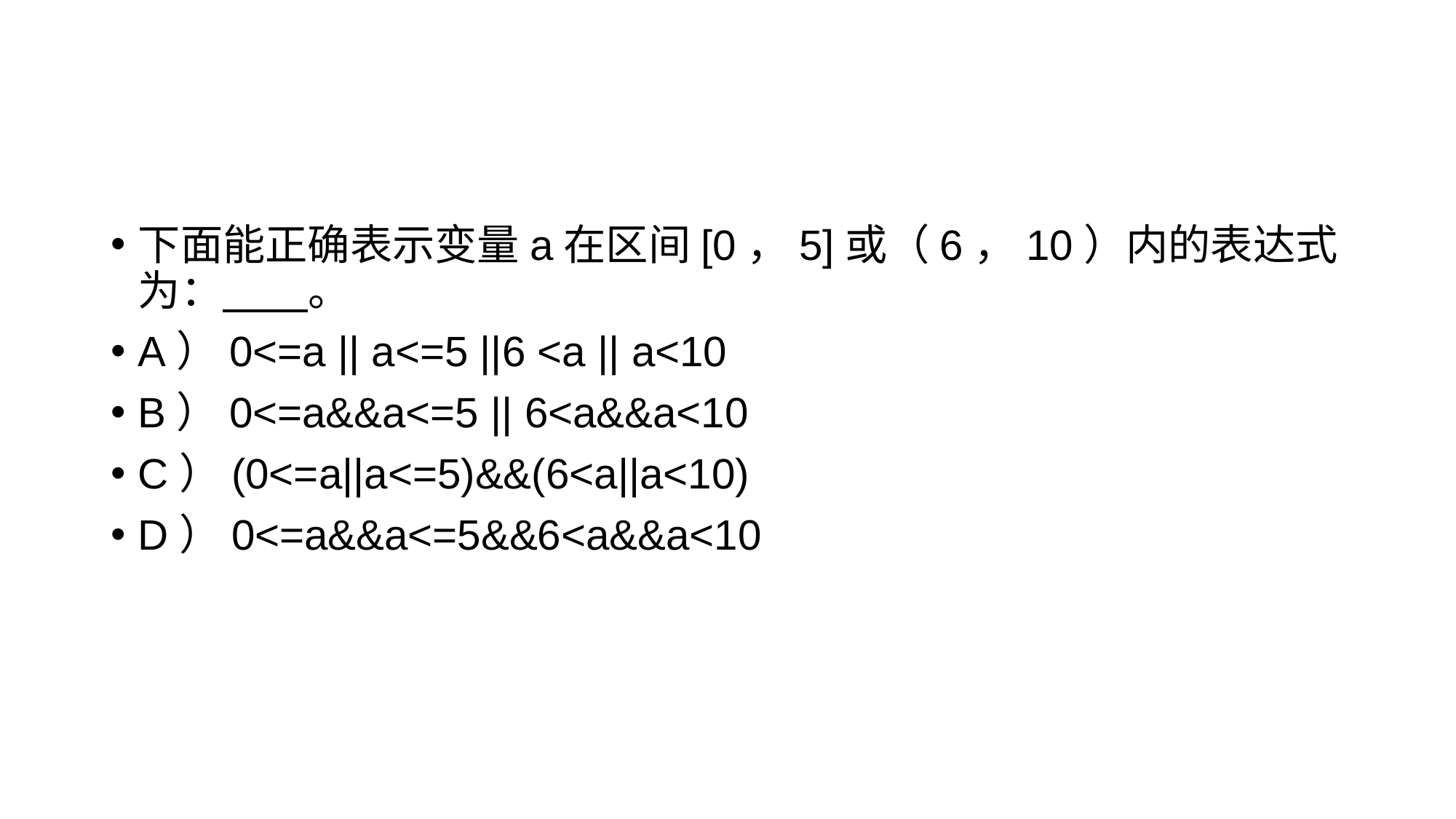

#
下面能正确表示变量a在区间[0，5]或（6，10）内的表达式为：         。
A）0<=a || a<=5 ||6 <a || a<10
B）0<=a&&a<=5 || 6<a&&a<10
C）(0<=a||a<=5)&&(6<a||a<10)
D）0<=a&&a<=5&&6<a&&a<10